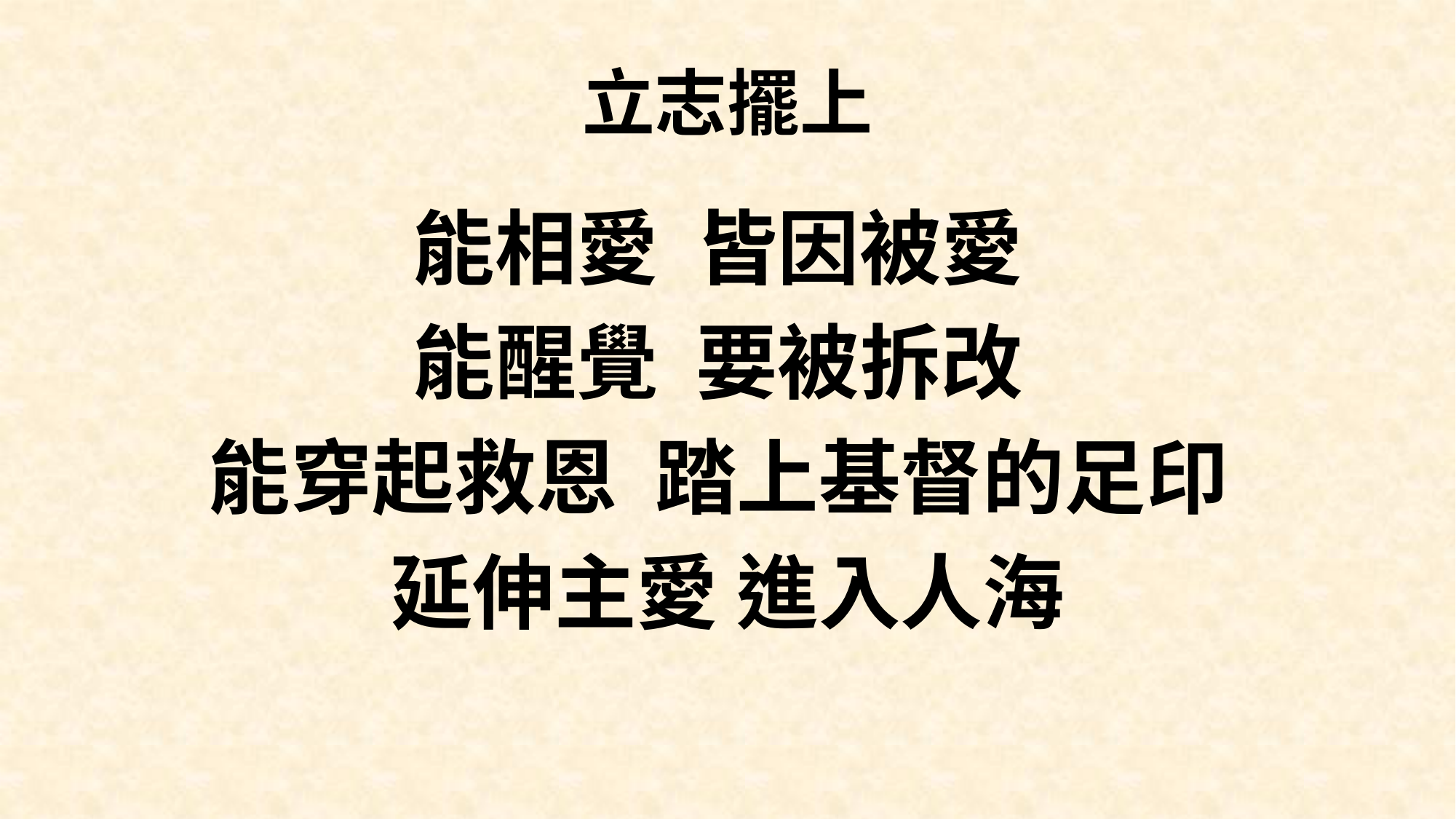

# 立志擺上
能相愛  皆因被愛
能醒覺  要被拆改
能穿起救恩  踏上基督的足印
延伸主愛 進入人海